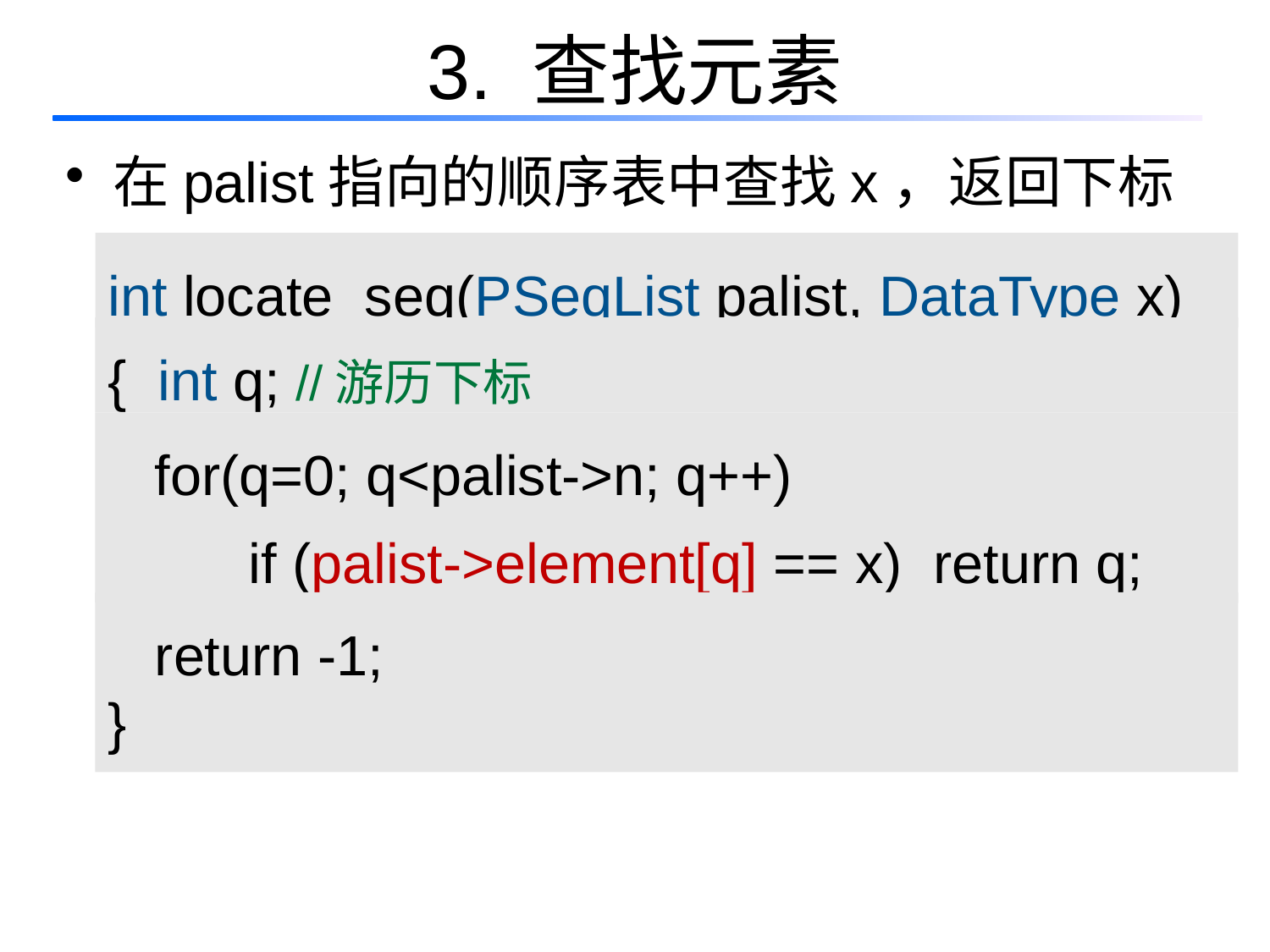

# 3. 查找元素

在palist指向的顺序表中查找x，返回下标
int locate_seq(PSeqList palist, DataType x)
{  int q; //游历下标
   for(q=0; q<palist->n; q++)
         if (palist->element[q] == x)  return q;
   return -1;
}